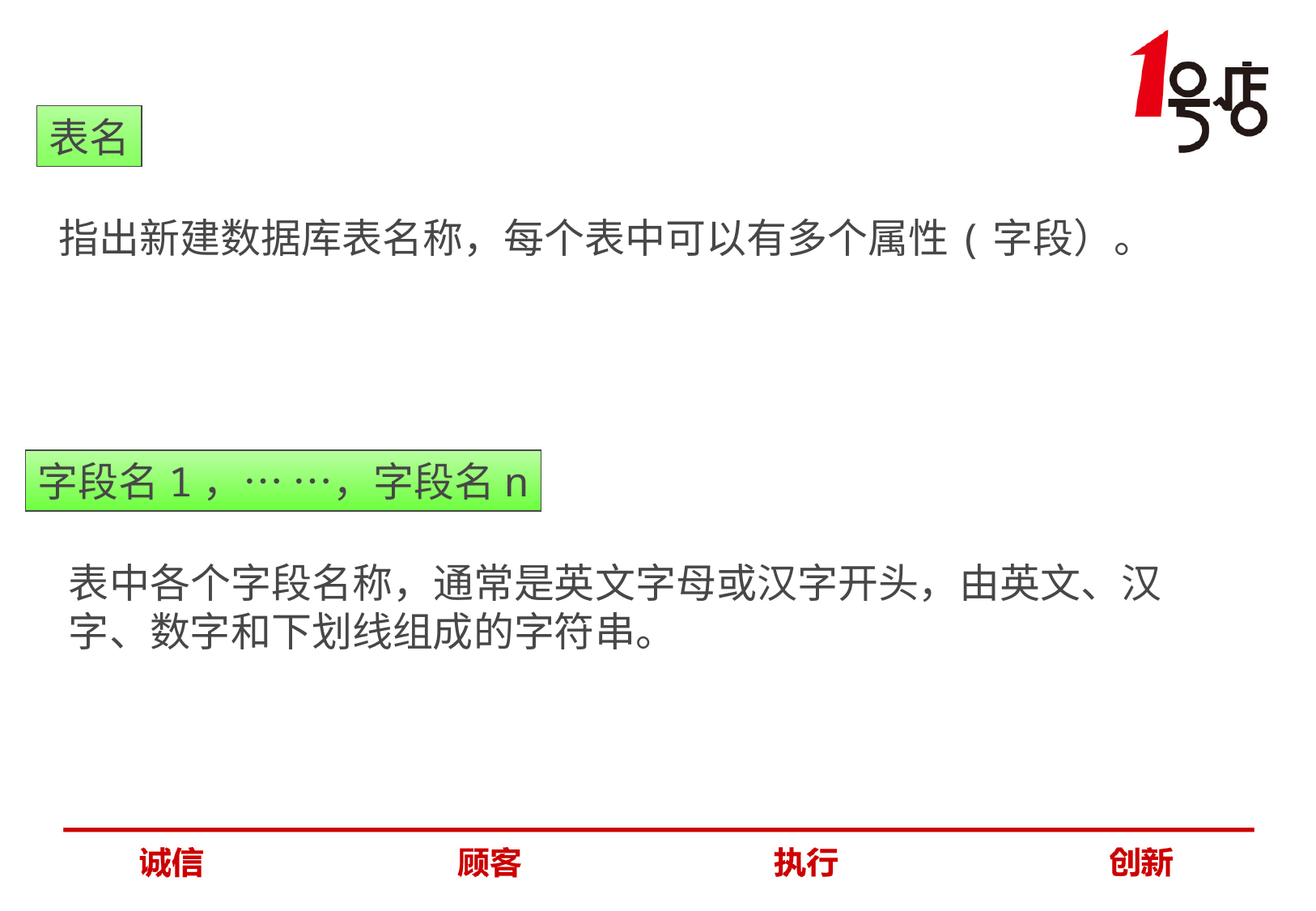

表名
指出新建数据库表名称，每个表中可以有多个属性(字段）。
字段名1，… …，字段名n
表中各个字段名称，通常是英文字母或汉字开头，由英文、汉字、数字和下划线组成的字符串。